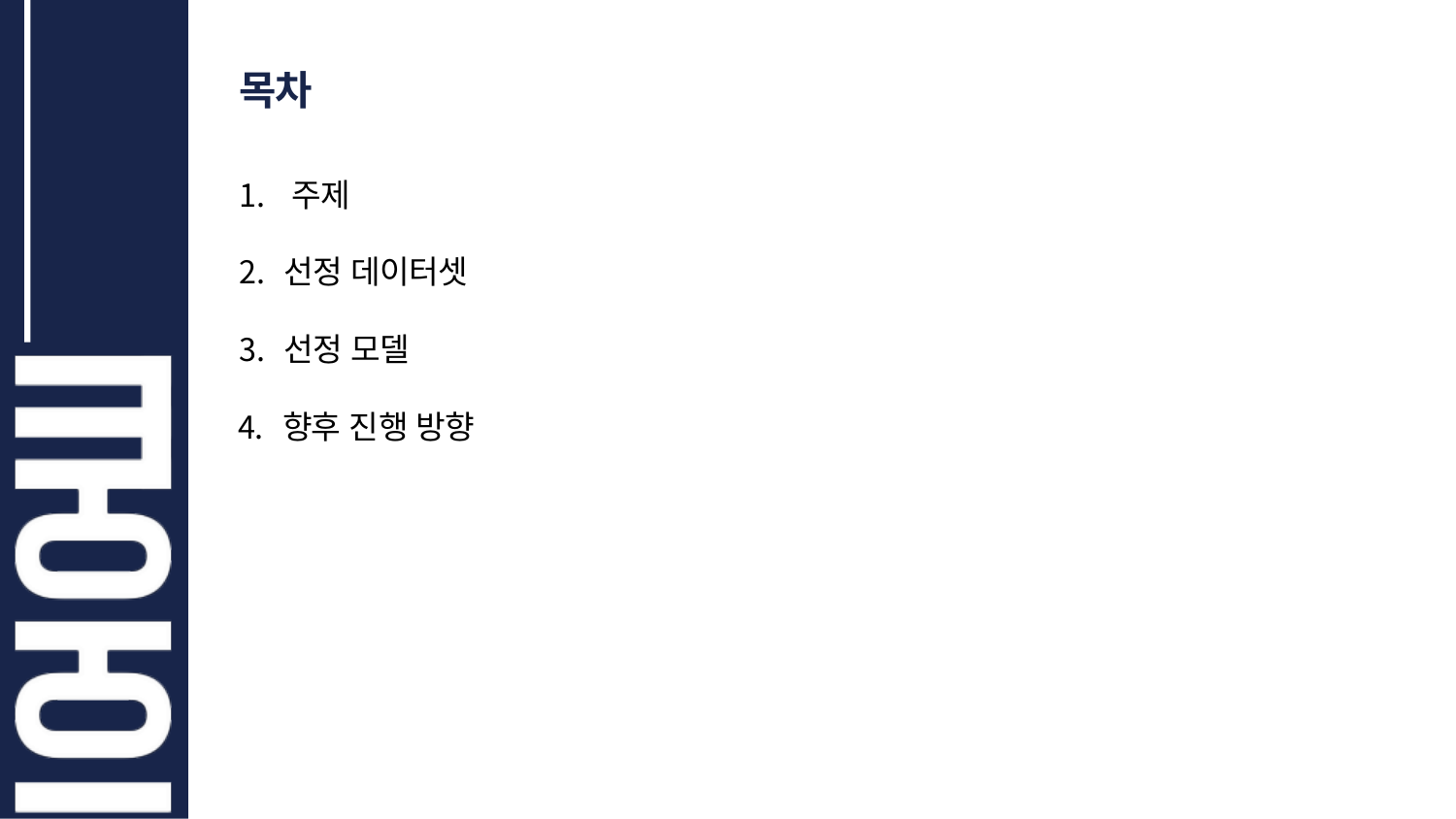

목차
 주제

선정 데이터셋

선정 모델

 향후 진행 방향